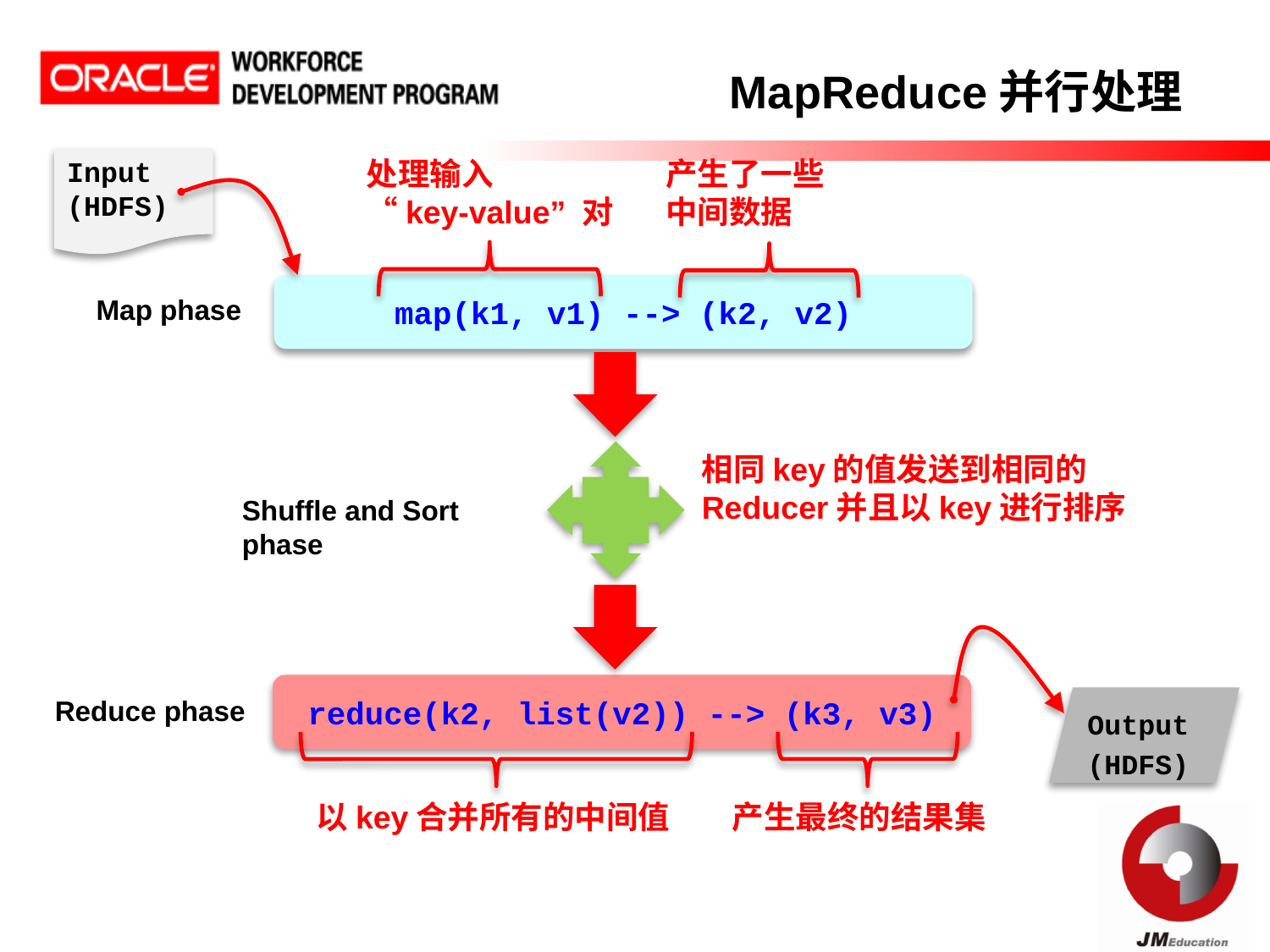

# MapReduce并行处理
Input (HDFS)
处理输入
“key-value” 对
产生了一些
中间数据

map(k1, v1) --> (k2, v2)

Map phase

相同key的值发送到相同的Reducer并且以key进行排序
Shuffle and Sort phase

reduce(k2, list(v2)) --> (k3, v3)
Reduce phase
Output
(HDFS)
以key合并所有的中间值
产生最终的结果集